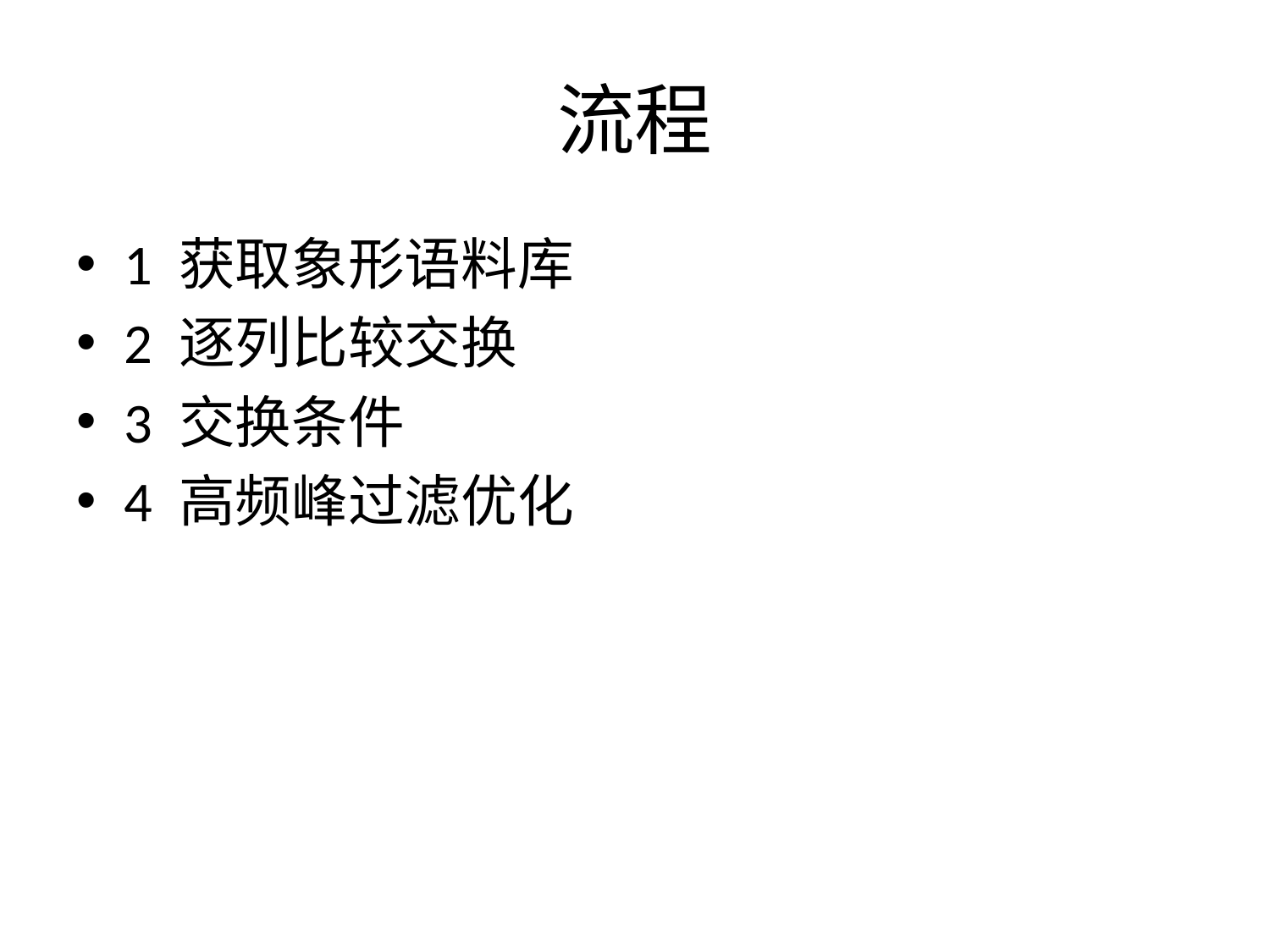

# 流程
1 获取象形语料库
2 逐列比较交换
3 交换条件
4 高频峰过滤优化